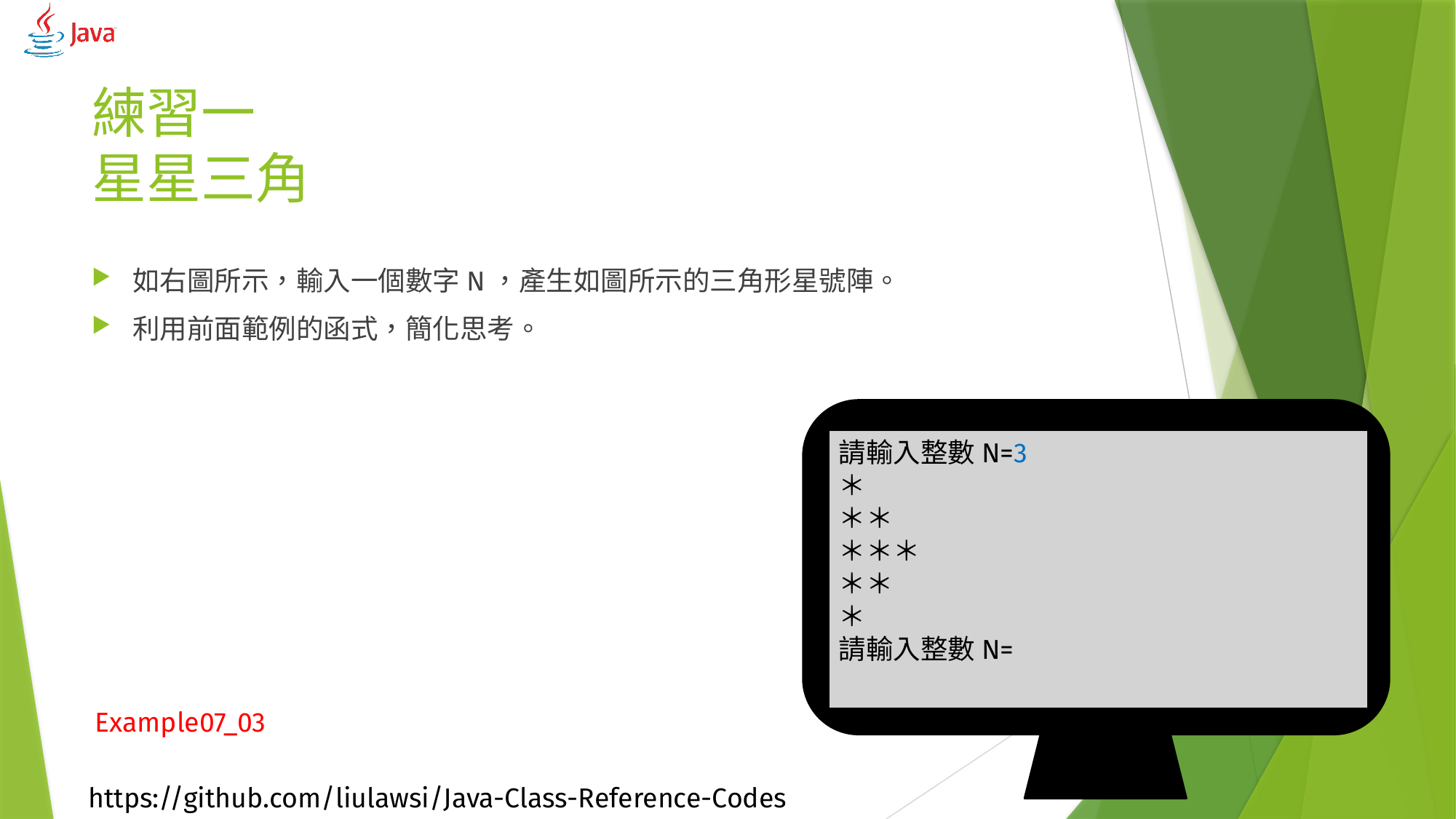

# 練習一 星星三角
如右圖所示，輸入一個數字N，產生如圖所示的三角形星號陣。
利用前面範例的函式，簡化思考。

請輸入整數N=3
＊
＊＊
＊＊＊
＊＊
＊
請輸入整數N=

Example07_03